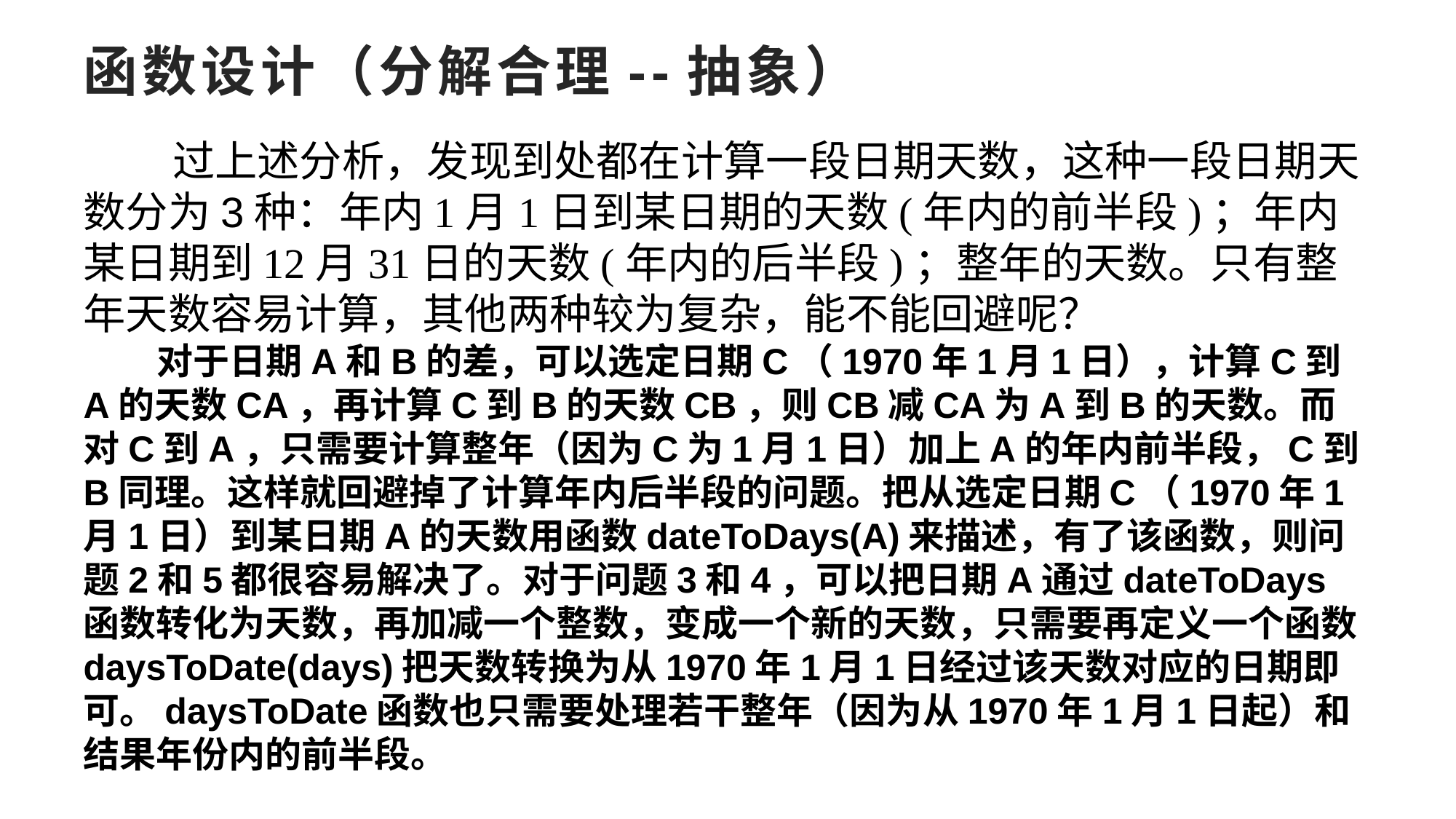

# 函数设计（分解合理--抽象）
     过上述分析，发现到处都在计算一段日期天数，这种一段日期天数分为3种：年内1月1日到某日期的天数(年内的前半段)；年内某日期到12月31日的天数(年内的后半段)；整年的天数。只有整年天数容易计算，其他两种较为复杂，能不能回避呢？
    对于日期A和B的差，可以选定日期C（1970年1月1日），计算C到A的天数CA，再计算C到B的天数CB，则CB减CA为A到B的天数。而对C到A，只需要计算整年（因为C为1月1日）加上A的年内前半段，C到B同理。这样就回避掉了计算年内后半段的问题。把从选定日期C（1970年1月1日）到某日期A的天数用函数dateToDays(A)来描述，有了该函数，则问题2和5都很容易解决了。对于问题3和4，可以把日期A通过dateToDays函数转化为天数，再加减一个整数，变成一个新的天数，只需要再定义一个函数daysToDate(days)把天数转换为从1970年1月1日经过该天数对应的日期即可。daysToDate函数也只需要处理若干整年（因为从1970年1月1日起）和结果年份内的前半段。